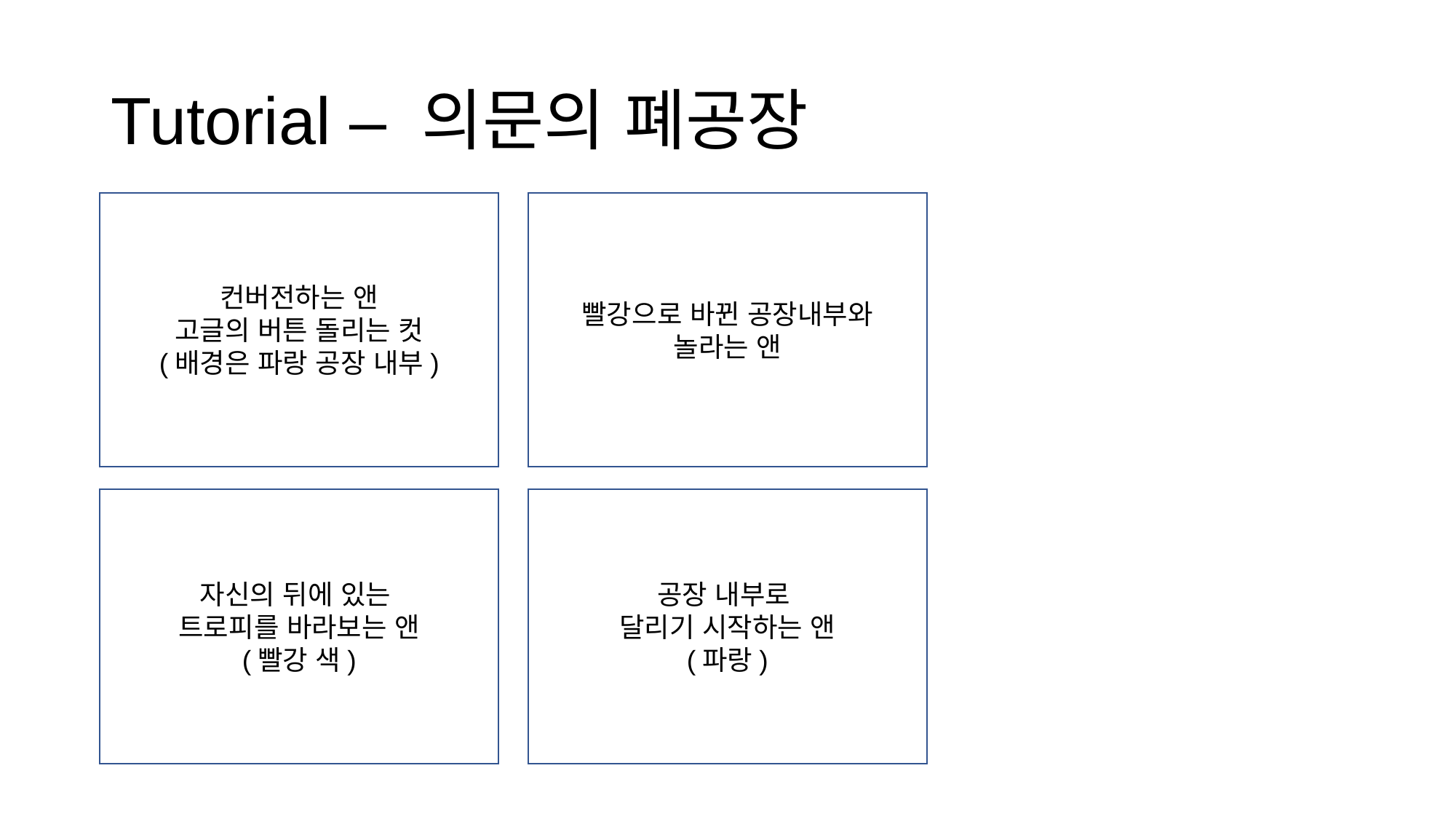

# Tutorial – 의문의 폐공장
빨강으로 바뀐 공장내부와
놀라는 앤
컨버전하는 앤
고글의 버튼 돌리는 컷
(배경은 파랑 공장 내부)
자신의 뒤에 있는
트로피를 바라보는 앤
(빨강 색)
공장 내부로
달리기 시작하는 앤
(파랑)